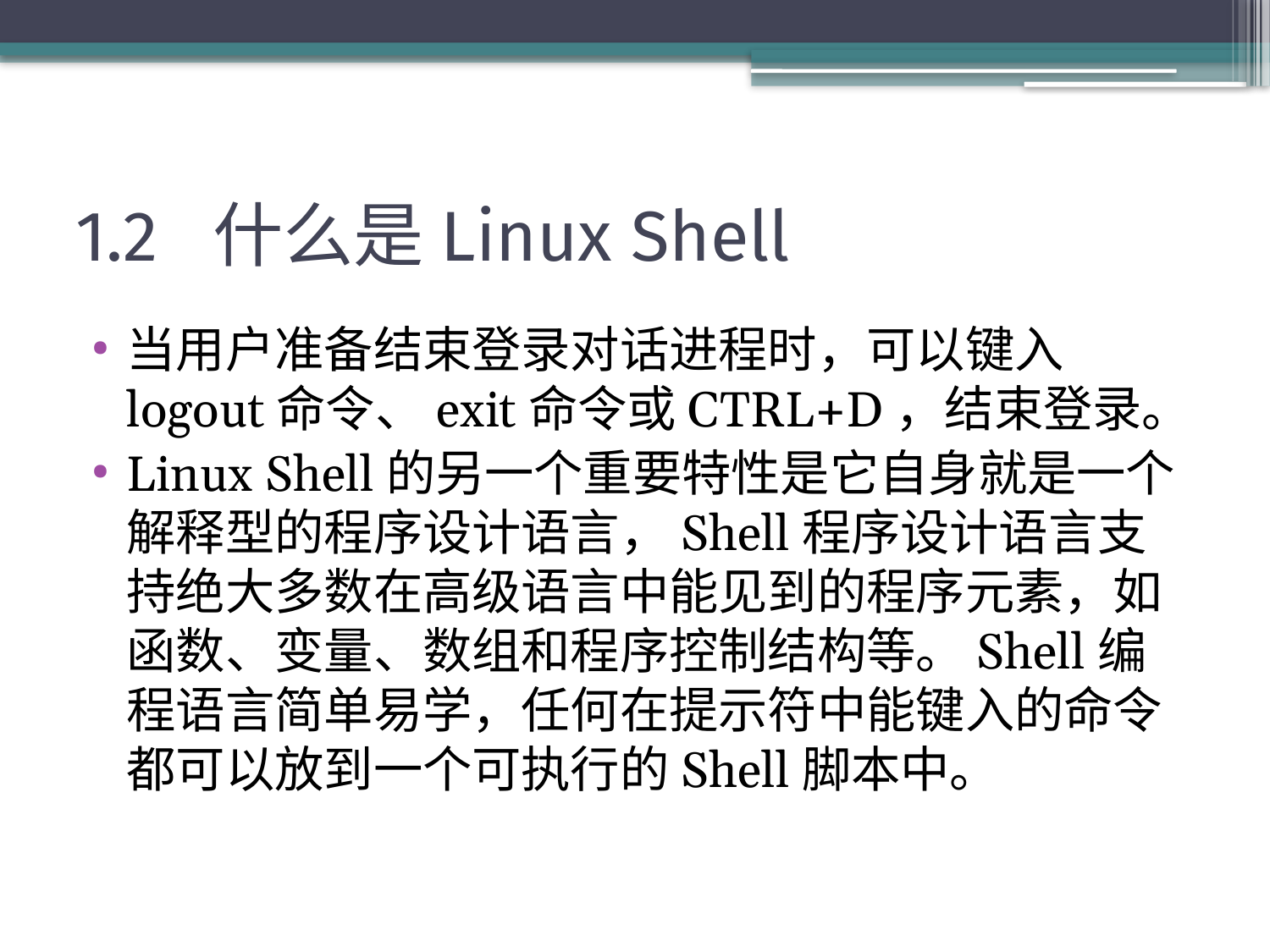

# 1.2  什么是Linux Shell
当用户准备结束登录对话进程时，可以键入logout命令、exit命令或CTRL+D，结束登录。
Linux Shell的另一个重要特性是它自身就是一个解释型的程序设计语言，Shell程序设计语言支持绝大多数在高级语言中能见到的程序元素，如函数、变量、数组和程序控制结构等。Shell编程语言简单易学，任何在提示符中能键入的命令都可以放到一个可执行的Shell脚本中。